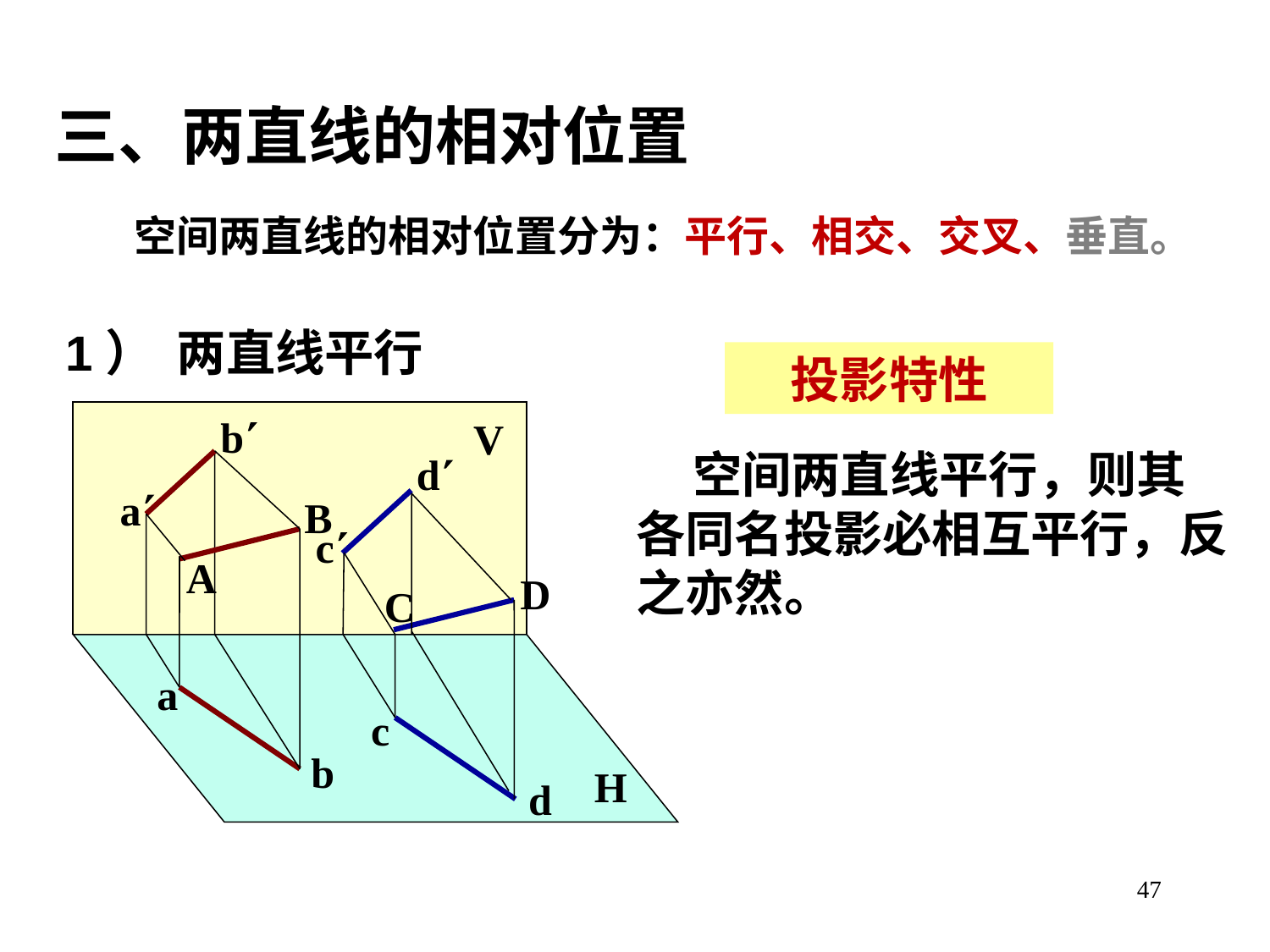

三、两直线的相对位置
空间两直线的相对位置分为：平行、相交、交叉、垂直。
1）  两直线平行
投影特性

V

a

H
b′
d′

a′
B

A

D
C

c

b
d
c′
    空间两直线平行，则其各同名投影必相互平行，反之亦然。

47